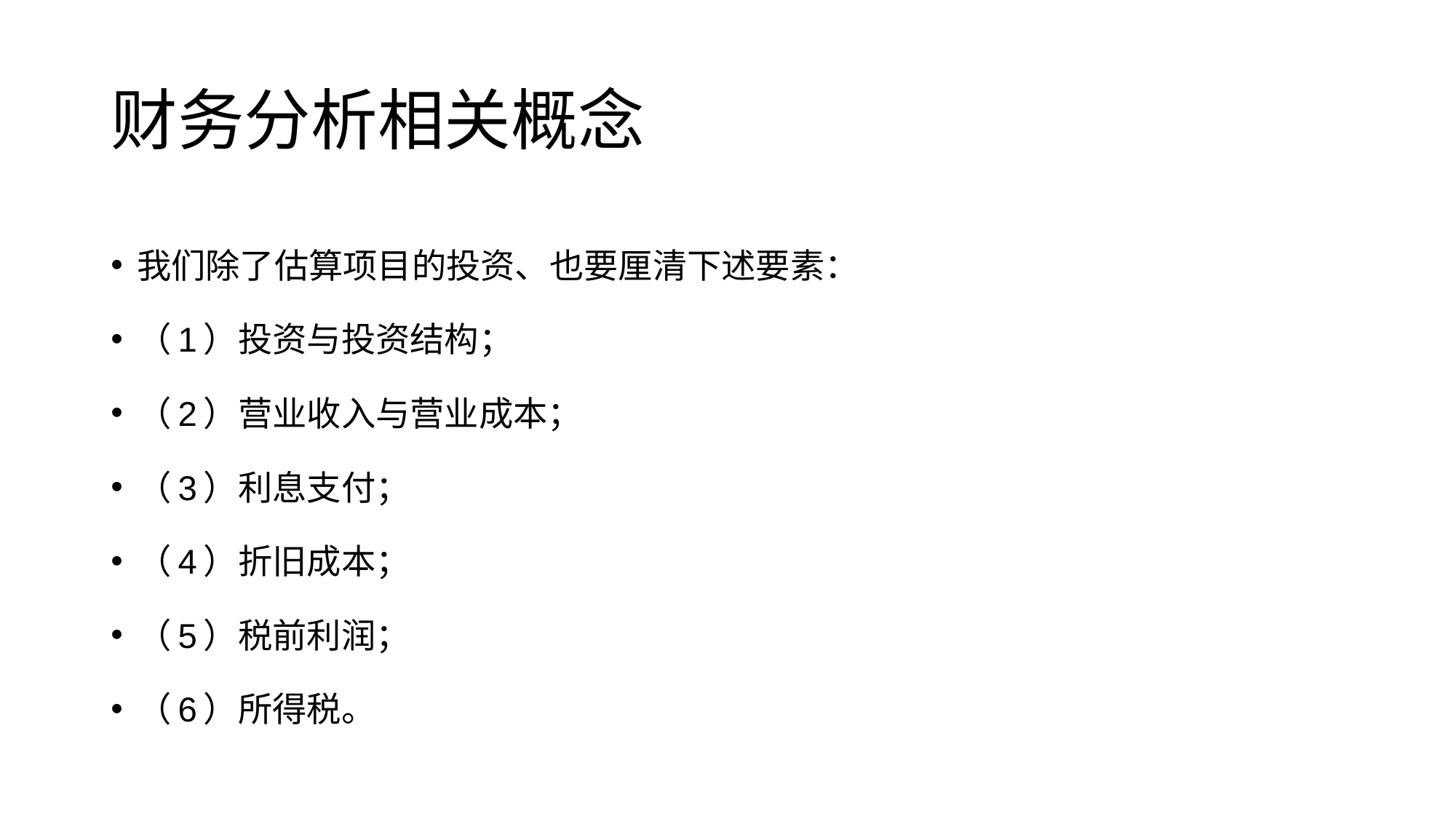

# 财务分析相关概念
我们除了估算项目的投资、也要厘清下述要素：
（1）投资与投资结构；
（2）营业收入与营业成本；
（3）利息支付；
（4）折旧成本；
（5）税前利润；
（6）所得税。